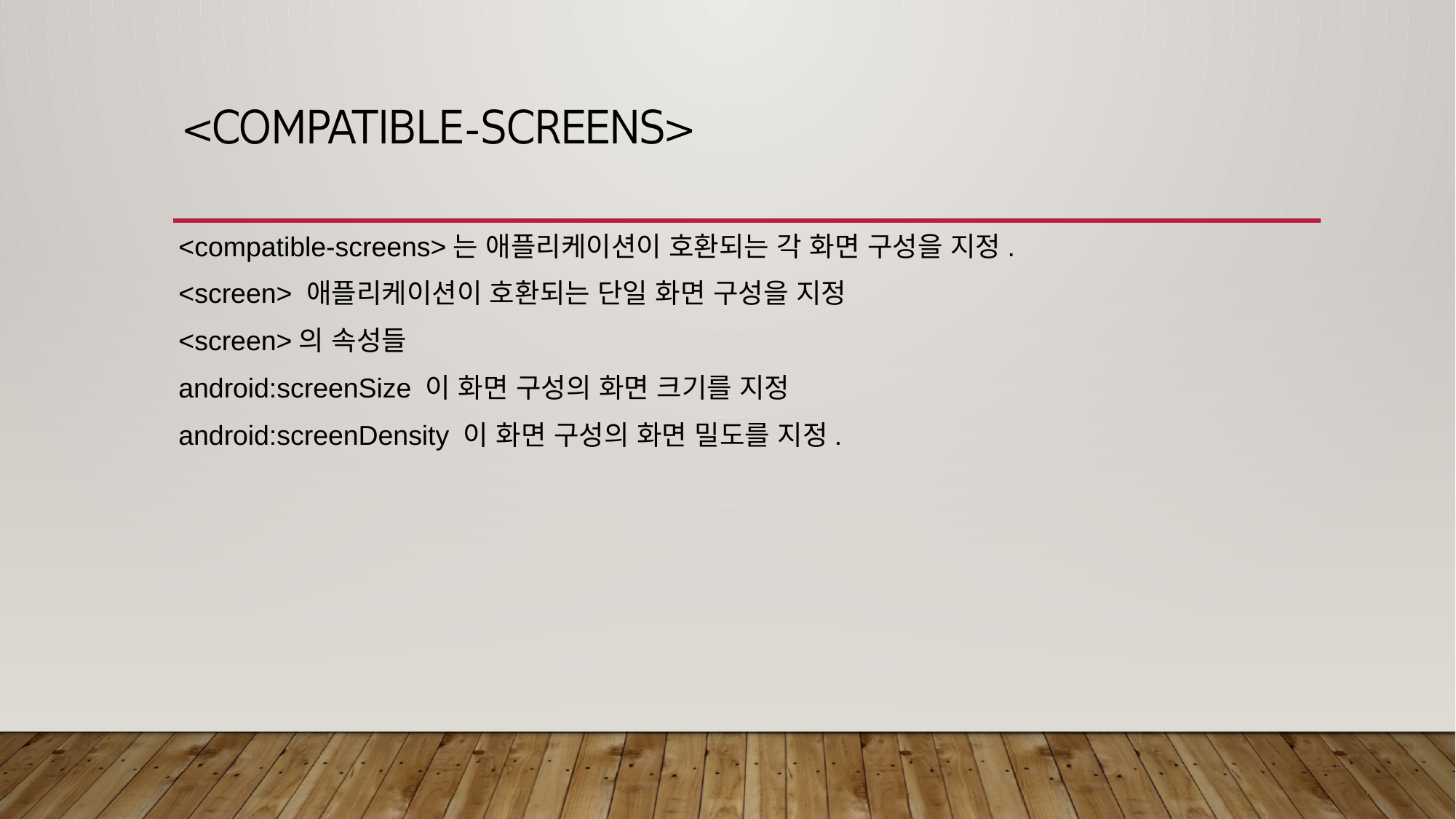

# <compatible-screens>
<compatible-screens>는 애플리케이션이 호환되는 각 화면 구성을 지정.
<screen> 애플리케이션이 호환되는 단일 화면 구성을 지정
<screen>의 속성들
android:screenSize 이 화면 구성의 화면 크기를 지정
android:screenDensity 이 화면 구성의 화면 밀도를 지정.